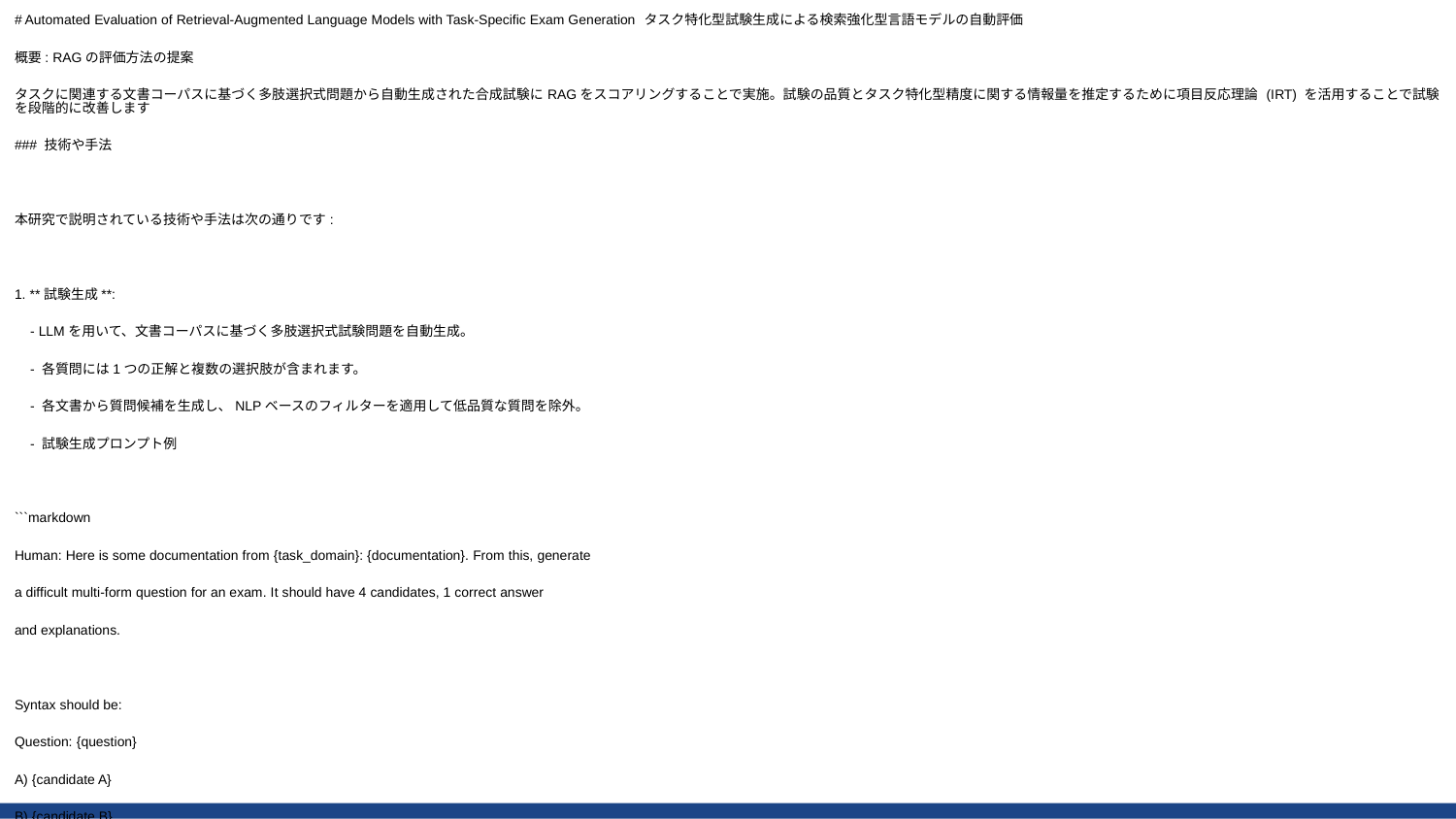

# Automated Evaluation of Retrieval-Augmented Language Models with Task-Specific Exam Generation タスク特化型試験生成による検索強化型言語モデルの自動評価
概要: RAGの評価方法の提案
タスクに関連する文書コーパスに基づく多肢選択式問題から自動生成された合成試験にRAGをスコアリングすることで実施。試験の品質とタスク特化型精度に関する情報量を推定するために項目反応理論 (IRT) を活用することで試験を段階的に改善します
### 技術や手法

本研究で説明されている技術や手法は次の通りです:

1. **試験生成**:
    - LLMを用いて、文書コーパスに基づく多肢選択式試験問題を自動生成。
    - 各質問には1つの正解と複数の選択肢が含まれます。
    - 各文書から質問候補を生成し、NLPベースのフィルターを適用して低品質な質問を除外。
    - 試験生成プロンプト例

```markdown
Human: Here is some documentation from {task_domain}: {documentation}. From this, generate
a difficult multi-form question for an exam. It should have 4 candidates, 1 correct answer
and explanations.

Syntax should be:
Question: {question}
A) {candidate A}
B) {candidate B}
C) {candidate C}
D) {candidate D}
Correct Answer: {correct answer}

Assistant:
```

1. **質問フィルタリング**:
- **パース処理**: 生成された質問と選択肢を正しく抽出します。不正な形式の質問は除外されます。
- **自己完結制約**: 質問が文書に明示的に依存していないことを確認します。具体的には、文書タイトルや引用が含まれる質問を除外します。
- **分散評価**: Jaccard類似度や埋め込みベースの類似度を用いて、低品質な質問を除外します。

1. **評価方法**:
    1. **ポイント評価**:
        - 各RAGパイプラインは、生成された試験問題に対して解答します。
        - 正解率を計算し、各モデルのパフォーマンスを比較します。
    2. **IRTによる集約評価**:
        - IRTを用いて、質問ごとの難易度 (difficulty)、識別力 (discrimination)、推測要因 (guessing) を推定します。
        - これにより、各RAGパイプラインの能力を詳細に評価できます。

    **IRTモデル**:
    IRTモデルの基本式は以下の通りです。

    $$
    P(X = 1|\theta, g_i, d_i, b_i) = g_i + (1 - g_i) \frac{1}{1 + \exp(-d_i(\theta - b_i))}
    $$

    ここで

    - θ: モデルの能力
        - これはモデル（または受験者）の能力レベルを表します。値が高いほど、そのモデルが試験問題に正解する可能性が高くなります。
    - g_i: 推測要因
        - これは試験問題 i に対する推測確率を表します。選択肢がランダムに選ばれた場合に正解する確率です。たとえば、4択問題では推測確率は0.25になります。
    - d_i: 識別力
        - これは試験問題 i の識別力を表します。識別力が高いほど、その問題は能力の高いモデルと低いモデルをうまく区別することができます。
    - b_i: 難易度
        - これは試験問題 i の難易度を表します。値が高いほど、その問題は難しいことを意味します。

    ### 式の解釈

    1. **基本構造**:
        - 式の右辺の最初の部分、gi　は、推測確率を表します。これは、受験者が全く知識がなくても偶然に正解する確率です。
    2. **能力に基づく正答確率**:
        - 式の残りの部分、

        $$
        (1 - g_i) \frac{1}{1 + \exp(-d_i(\theta - b_i))}
        $$

        - は、受験者の能力 θ と問題の識別力 di、難易度 bi に基づいて正答確率を計算します。
        - 具体的には、exp(−di​(θ−bi​)) は、受験者の能力と問題の難易度の差を反映しています。この部分が大きいほど、能力が高いか問題が簡単であることを意味します。
        - この値に1を加えて分母とし、その逆数を取ることで、正答確率が0から1の間に収まるようにします。
2. **IRTによる試験最適化**:
    - 試験の情報量を最大化するために、IRTに基づいて質問を段階的に最適化します。

    **手順**:

    1. **初期試験生成**:
        - 上記の方法で生成された試験を使用してモデルを評価します。
    2. **IRTモデルフィッティング**:
        - IRTモデルを用いて、質問ごとのパラメータ (gi​,di​,bi​) を推定します。

            gi,di,big_i, d_i, b_i

    3. **質問選別と再生成**:
        - 情報量の低い質問を除外し、新しい質問を生成します。
        - 新しい試験を生成し、IRTを用いて再評価します。このプロセスを繰り返し、試験の情報量を最大化します。

    以下は、IRTモデルの基本的なPythonコード例です。

    ```python
    import numpy as np
    from scipy.optimize import minimize

    def irt_log_likelihood(params, *args):
        theta, g, d, b = params
        X = args[0]
        P = g + (1 - g) / (1 + np.exp(-d * (theta - b)))
        log_likelihood = np.sum(X * np.log(P) + (1 - X) * np.log(1 - P))
        return -log_likelihood

    # 例のデータ
    X = np.array([1, 0, 1, 1, 0])  # 正答・誤答データ
    initial_params = [0.5, 0.2, 1.0, 0.0]

    # 最適化
    result = minimize(irt_log_likelihood, initial_params, args=(X,))
    theta, g, d, b = result.x
    print(f"Theta: {theta}, Guessing: {g}, Discrimination: {d}, Difficulty: {b}")
    ```

## 以下ができます

- **自動化**: 既存の多くの評価方法は人的介入を必要としますが、本手法は完全に自動化されており、スケーラビリティに優れています。
- **コスト効率**: 専門家やアノテーターの関与に伴う費用を削減しながら、高品質の評価を実現します。
- **項目反応理論 (IRT) の適用**: IRTを用いることで、試験の品質とモデルのタスク特化型精度に関する情報を効果的に評価できます。
- **多様なタスクでの実証**: 複数の異なるドメインにわたるタスクでの実証により、手法の汎用性と有効性を確認しています。